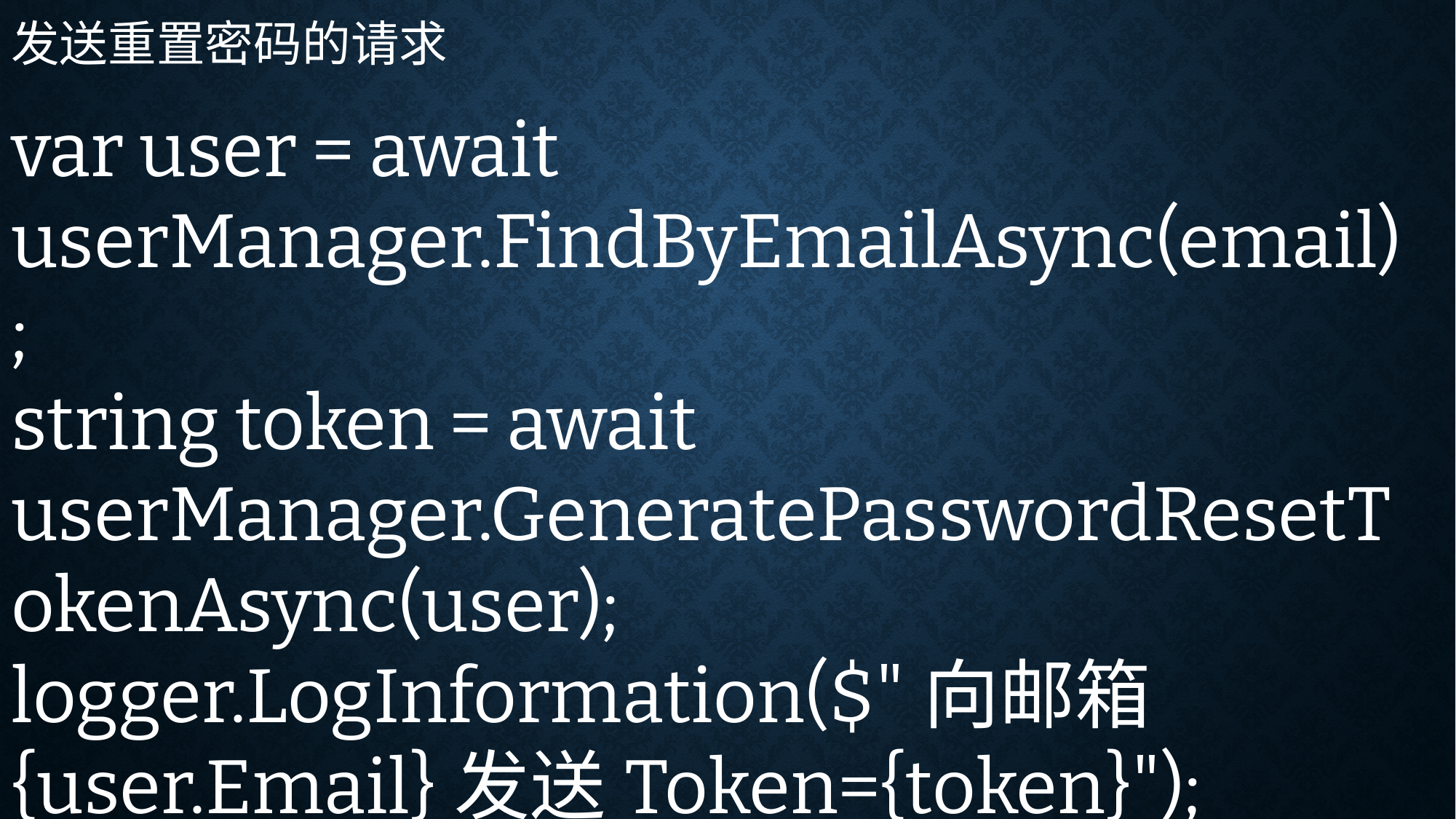

发送重置密码的请求
var user = await userManager.FindByEmailAsync(email);
string token = await userManager.GeneratePasswordResetTokenAsync(user);
logger.LogInformation($"向邮箱{user.Email}发送Token={token}");